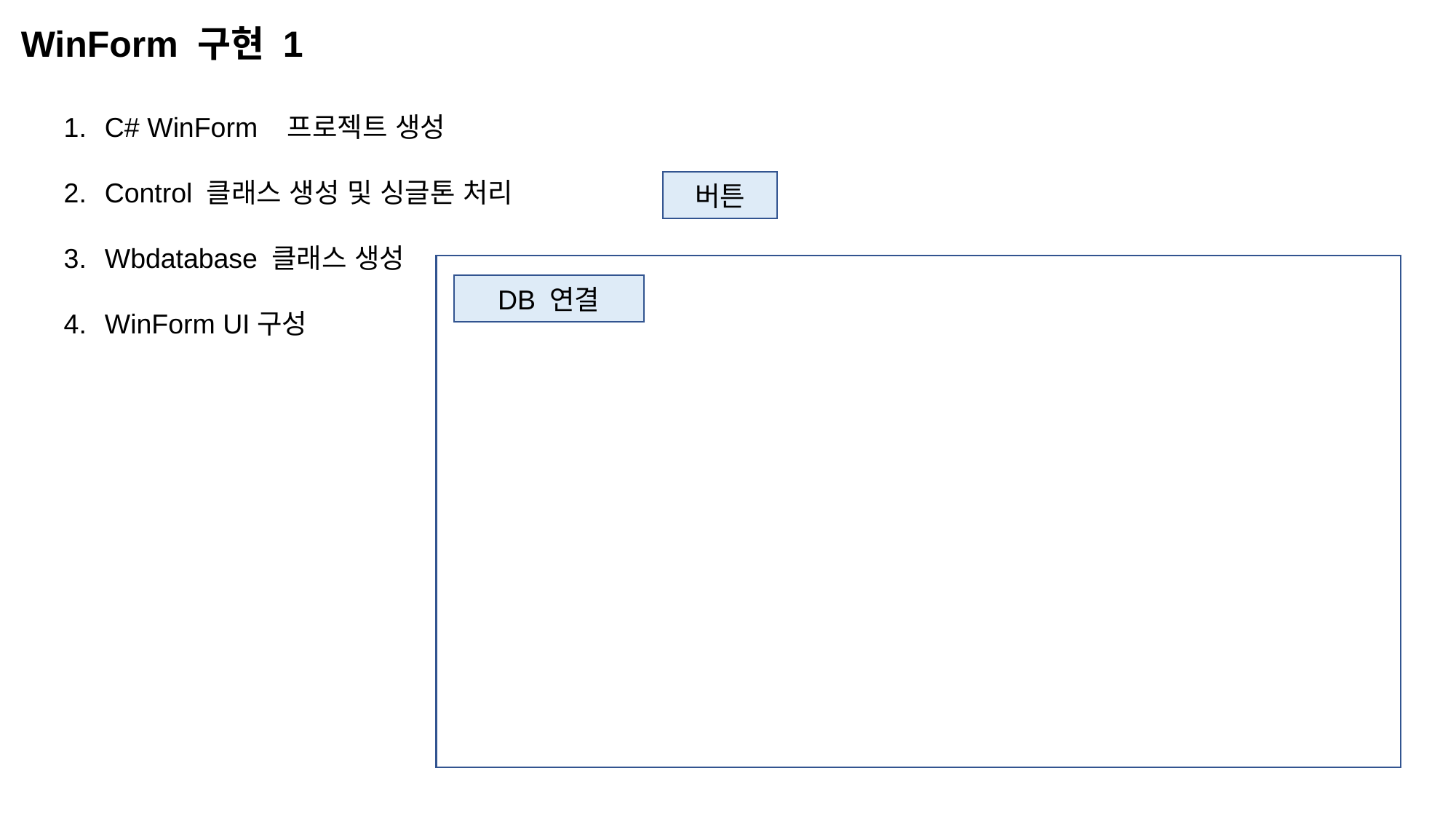

WinForm 구현 1
C# WinForm   프로젝트 생성

Control 클래스 생성 및 싱글톤 처리

Wbdatabase 클래스 생성

WinForm UI구성

버튼

DB 연결